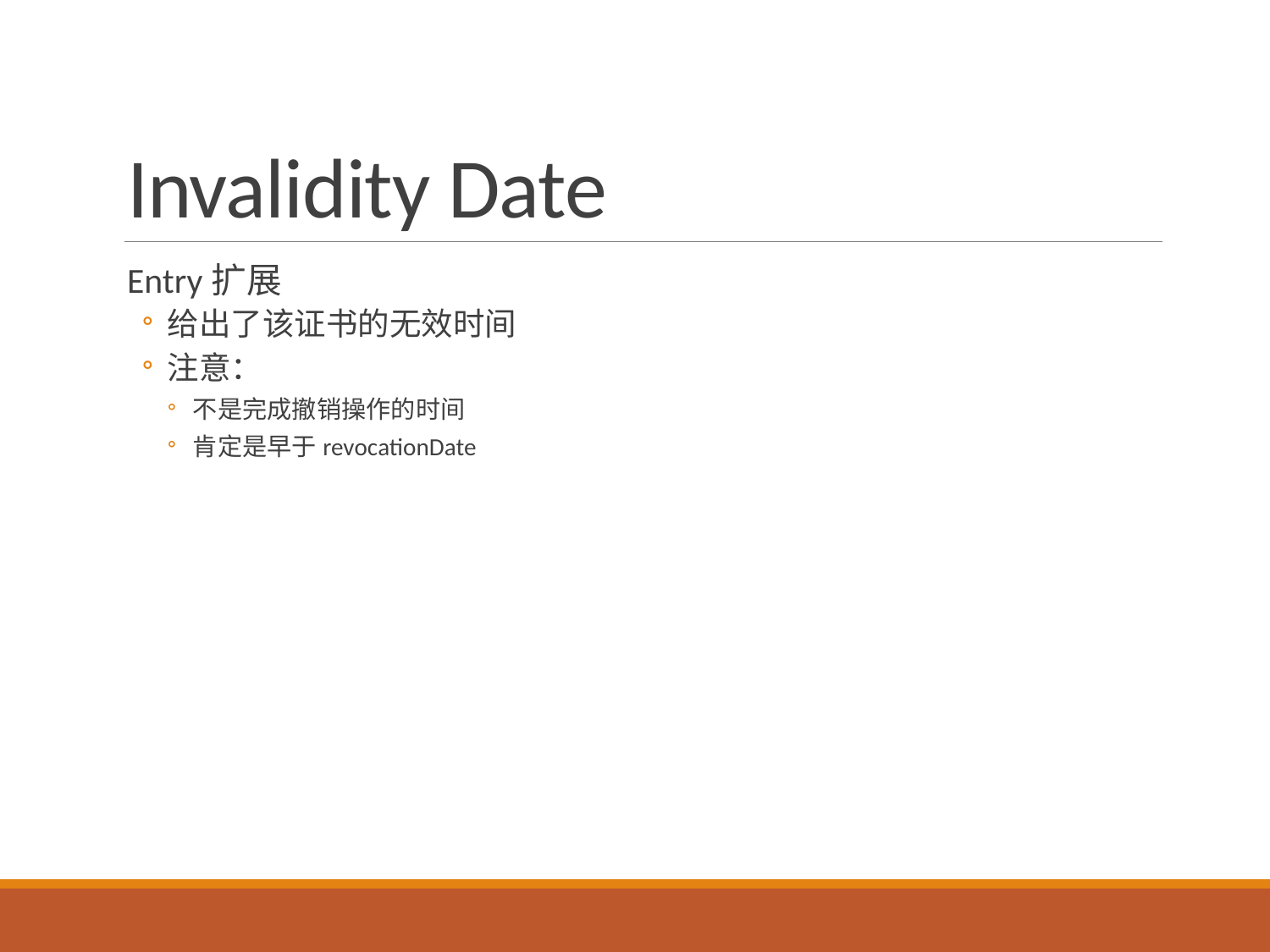

# Invalidity Date
Entry扩展
给出了该证书的无效时间
注意：
不是完成撤销操作的时间
肯定是早于revocationDate
52